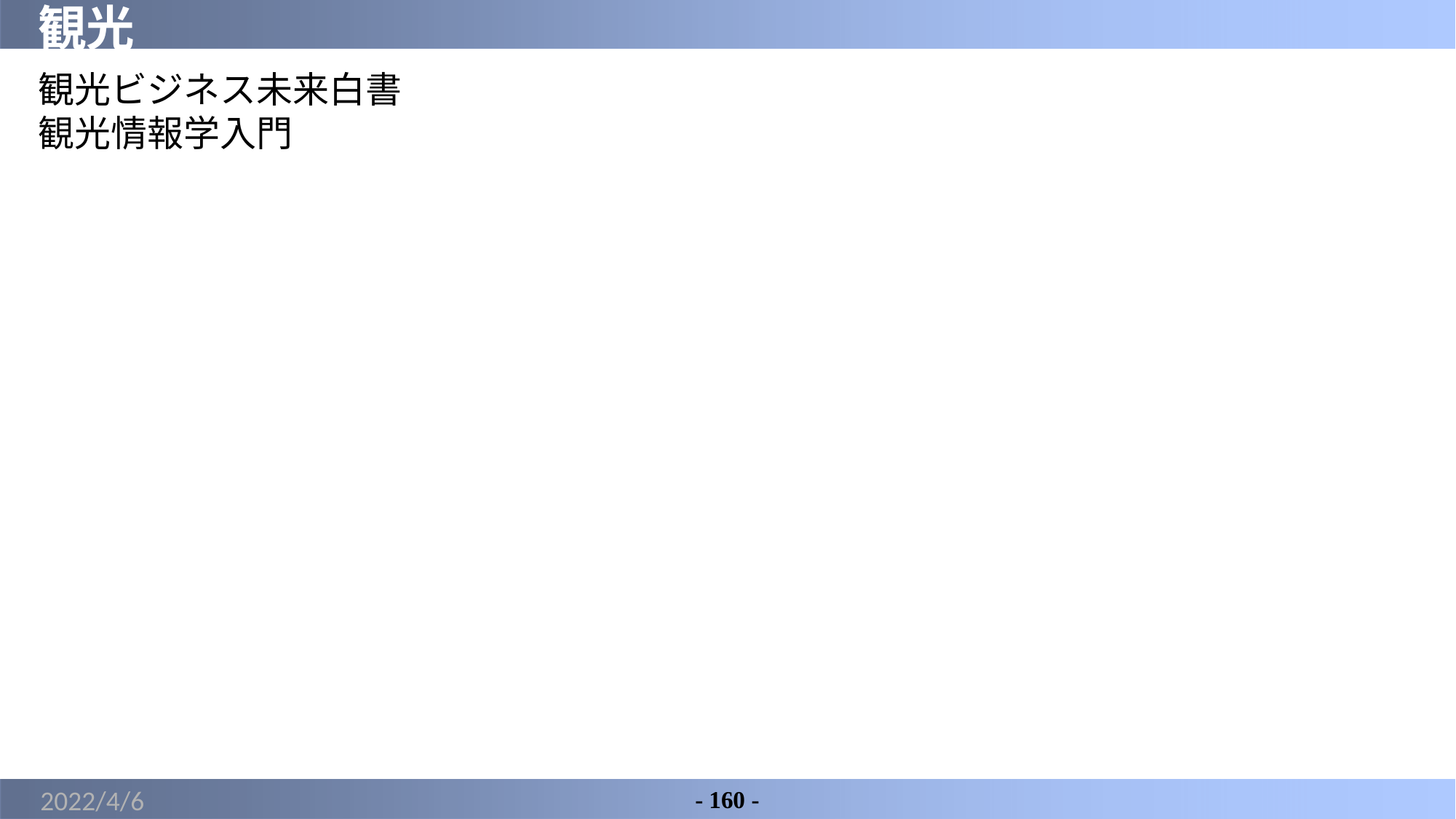

# 観光
観光ビジネス未来白書
観光情報学入門
2022/4/6
- 160 -